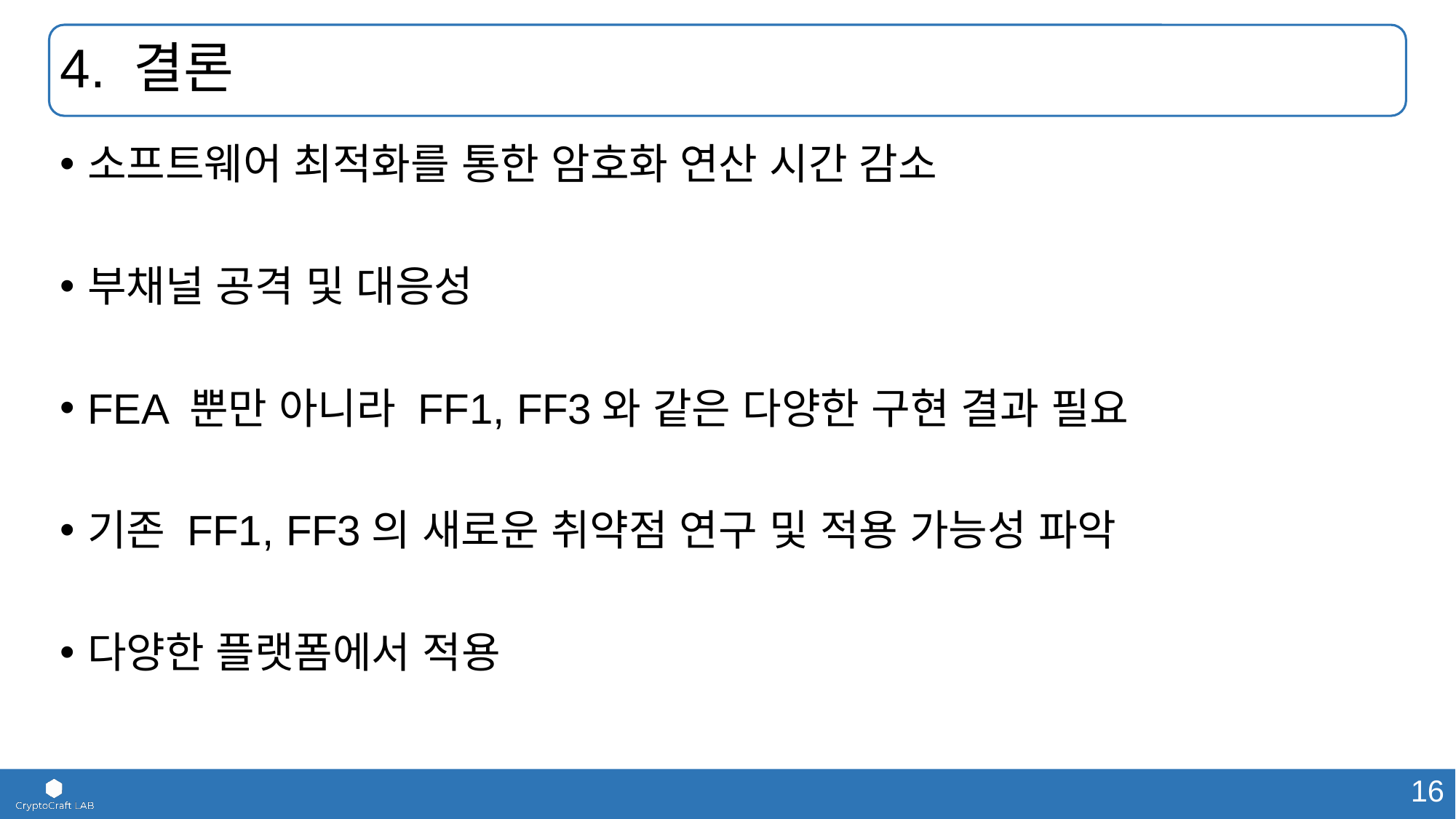

# 4. 결론
소프트웨어 최적화를 통한 암호화 연산 시간 감소

부채널 공격 및 대응성

FEA 뿐만 아니라 FF1, FF3와 같은 다양한 구현 결과 필요

기존 FF1, FF3의 새로운 취약점 연구 및 적용 가능성 파악

다양한 플랫폼에서 적용